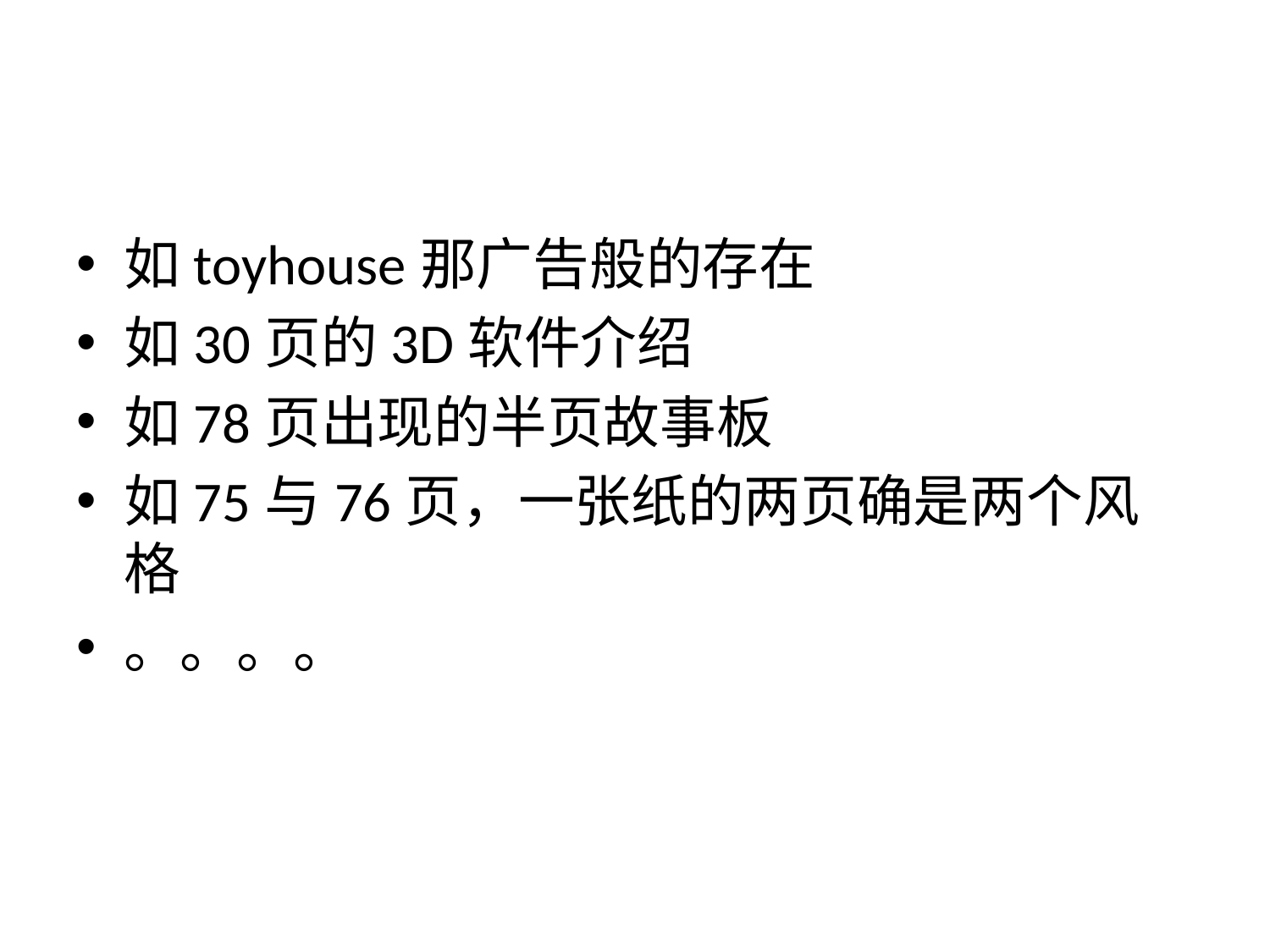

#
如toyhouse那广告般的存在
如30页的3D软件介绍
如78页出现的半页故事板
如75与76页，一张纸的两页确是两个风格
。。。。